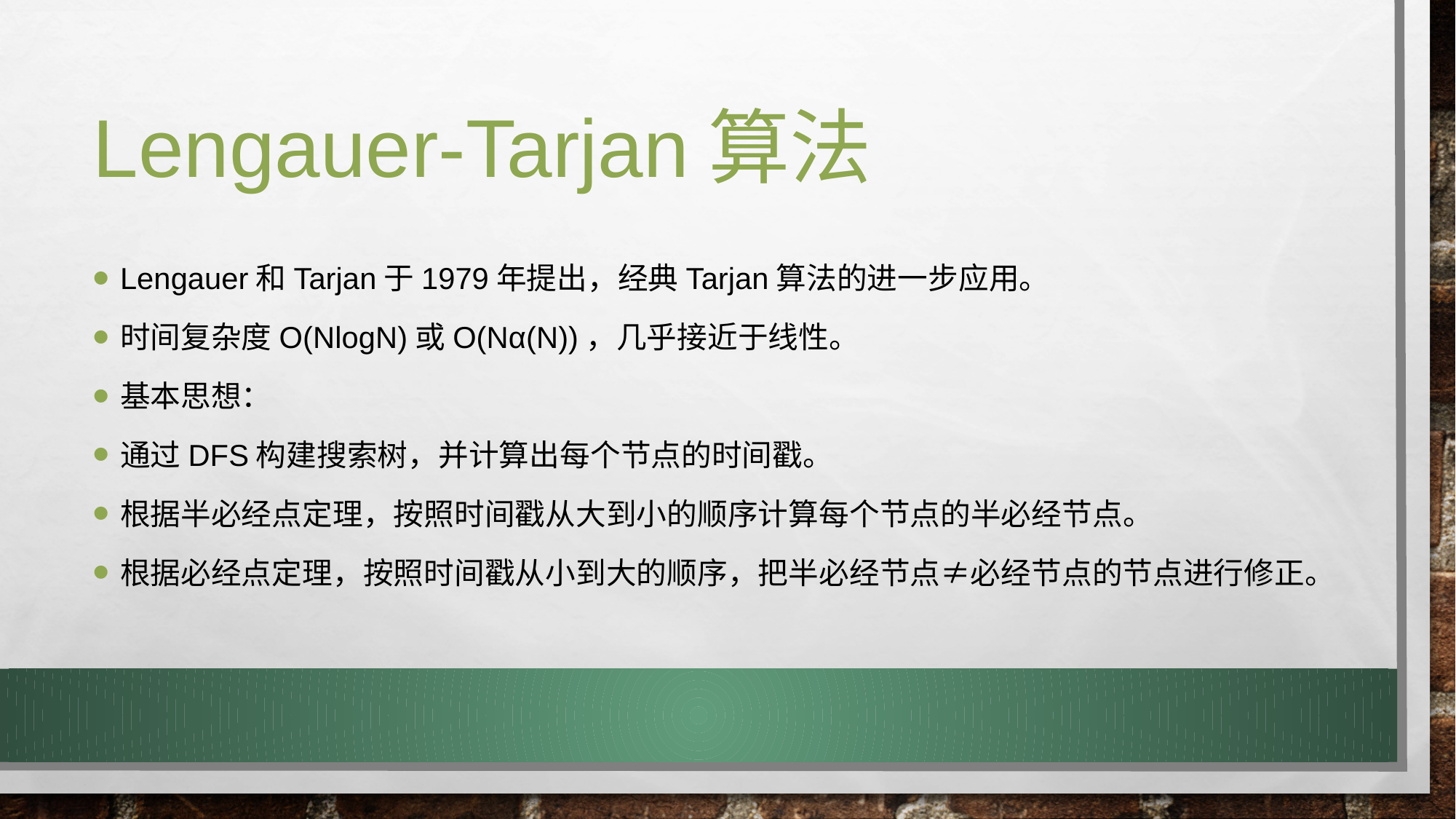

# Lengauer-Tarjan算法
Lengauer和Tarjan于1979年提出，经典Tarjan算法的进一步应用。
时间复杂度O(NlogN)或O(Nα(N))，几乎接近于线性。
基本思想：
通过DFS构建搜索树，并计算出每个节点的时间戳。
根据半必经点定理，按照时间戳从大到小的顺序计算每个节点的半必经节点。
根据必经点定理，按照时间戳从小到大的顺序，把半必经节点≠必经节点的节点进行修正。